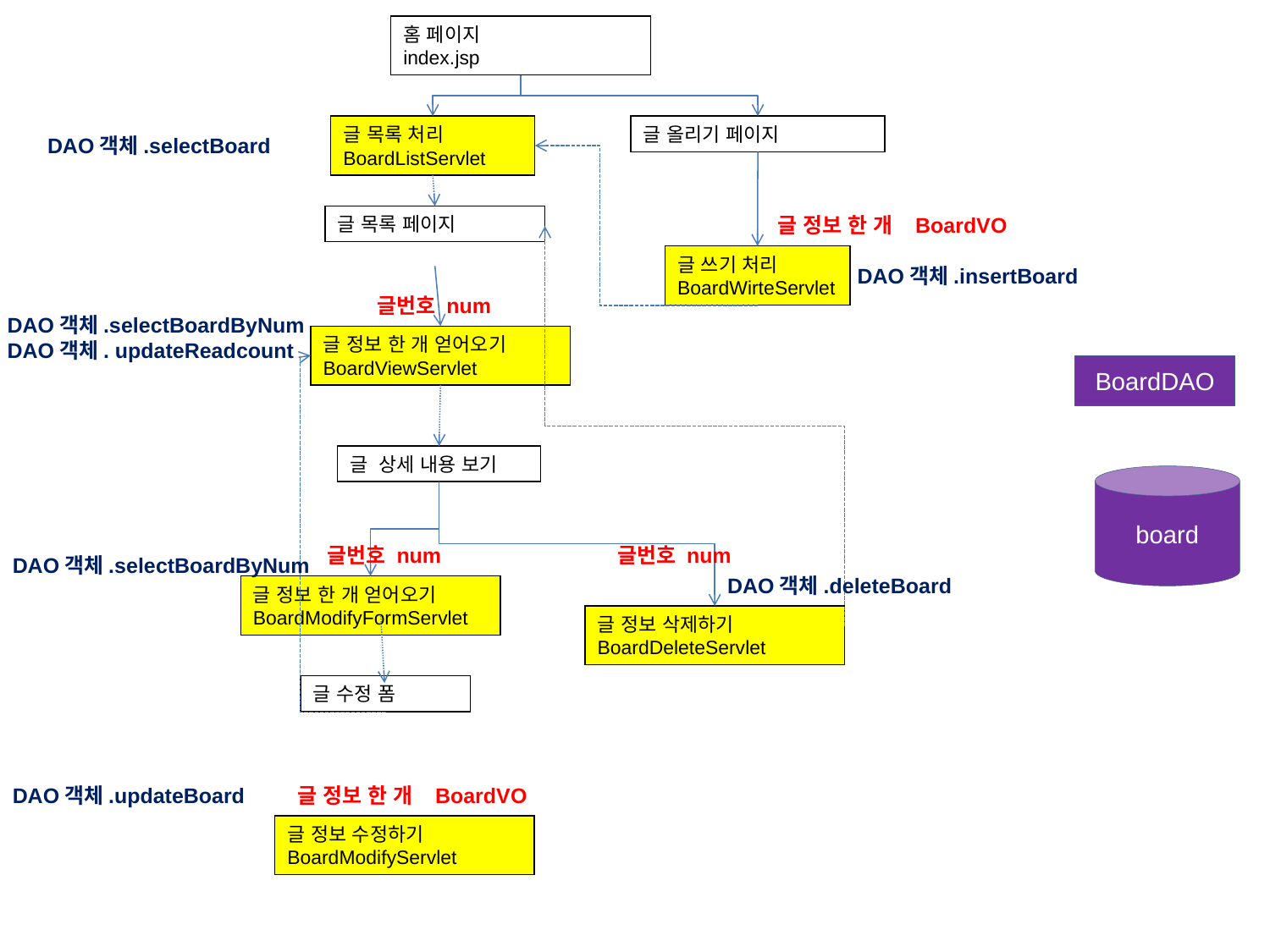

홈 페이지
index.jsp
글 목록 처리
BoardListServlet
글 올리기 페이지
DAO객체.selectBoard
글 목록 페이지
글 정보 한 개   BoardVO
글 쓰기 처리
BoardWirteServlet
DAO객체.insertBoard
글번호 num
DAO객체.selectBoardByNum
DAO객체. updateReadcount
글 정보 한 개 얻어오기
BoardViewServlet
BoardDAO
글  상세 내용 보기
board
글번호 num
글번호 num
DAO객체.selectBoardByNum
DAO객체.deleteBoard
글 정보 한 개 얻어오기
BoardModifyFormServlet
글 정보 삭제하기
BoardDeleteServlet
글 수정 폼
DAO객체.updateBoard
글 정보 한 개   BoardVO
글 정보 수정하기
BoardModifyServlet